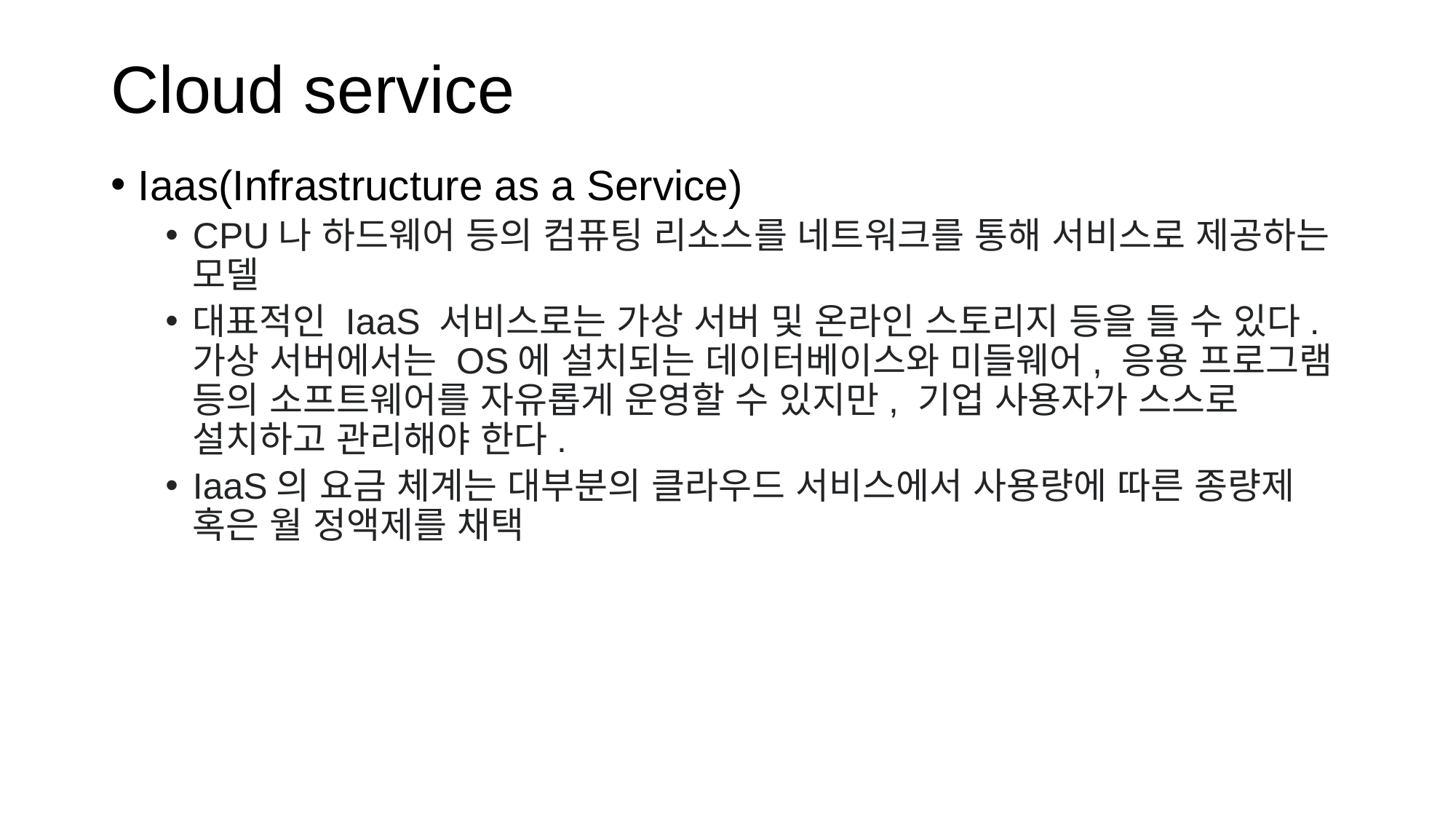

# Cloud service
Iaas(Infrastructure as a Service)
CPU나 하드웨어 등의 컴퓨팅 리소스를 네트워크를 통해 서비스로 제공하는 모델
대표적인 IaaS 서비스로는 가상 서버 및 온라인 스토리지 등을 들 수 있다. 가상 서버에서는 OS에 설치되는 데이터베이스와 미들웨어, 응용 프로그램 등의 소프트웨어를 자유롭게 운영할 수 있지만, 기업 사용자가 스스로 설치하고 관리해야 한다.
IaaS의 요금 체계는 대부분의 클라우드 서비스에서 사용량에 따른 종량제 혹은 월 정액제를 채택